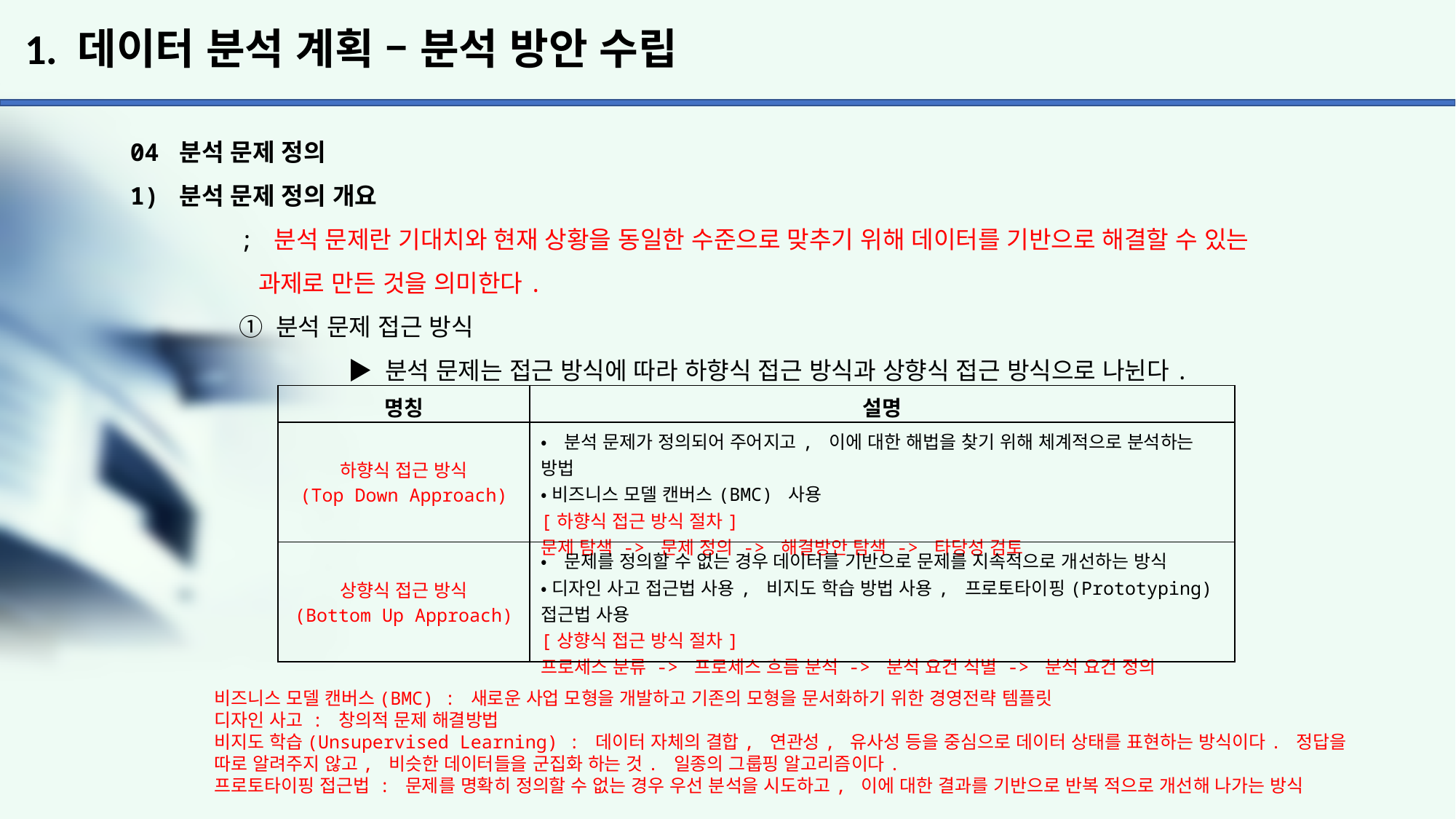

# 1. 데이터 분석 계획 – 분석 방안 수립
04 분석 문제 정의
1) 분석 문제 정의 개요
	; 분석 문제란 기대치와 현재 상황을 동일한 수준으로 맞추기 위해 데이터를 기반으로 해결할 수 있는
	  과제로 만든 것을 의미한다.
	① 분석 문제 접근 방식
		▶ 분석 문제는 접근 방식에 따라 하향식 접근 방식과 상향식 접근 방식으로 나뉜다.

| 명칭 | 설명 |
| --- | --- |
| 하향식 접근 방식 (Top Down Approach) | •분석 문제가 정의되어 주어지고, 이에 대한 해법을 찾기 위해 체계적으로 분석하는 방법 •비즈니스 모델 캔버스(BMC) 사용 [하향식 접근 방식 절차] 문제 탐색 -> 문제 정의 -> 해결방안 탐색 -> 타당성 검토 |
| 상향식 접근 방식 (Bottom Up Approach) | •문제를 정의할 수 없는 경우 데이터를 기반으로 문제를 지속적으로 개선하는 방식 •디자인 사고 접근법 사용, 비지도 학습 방법 사용, 프로토타이핑(Prototyping) 접근법 사용 [상향식 접근 방식 절차] 프로세스 분류 -> 프로세스 흐름 분석 -> 분석 요건 식별 -> 분석 요건 정의 |
비즈니스 모델 캔버스(BMC) : 새로운 사업 모형을 개발하고 기존의 모형을 문서화하기 위한 경영전략 템플릿
디자인 사고 : 창의적 문제 해결방법
비지도 학습(Unsupervised Learning) : 데이터 자체의 결합, 연관성, 유사성 등을 중심으로 데이터 상태를 표현하는 방식이다. 정답을 따로 알려주지 않고, 비슷한 데이터들을 군집화 하는 것. 일종의 그룹핑 알고리즘이다.
프로토타이핑 접근법 : 문제를 명확히 정의할 수 없는 경우 우선 분석을 시도하고, 이에 대한 결과를 기반으로 반복 적으로 개선해 나가는 방식